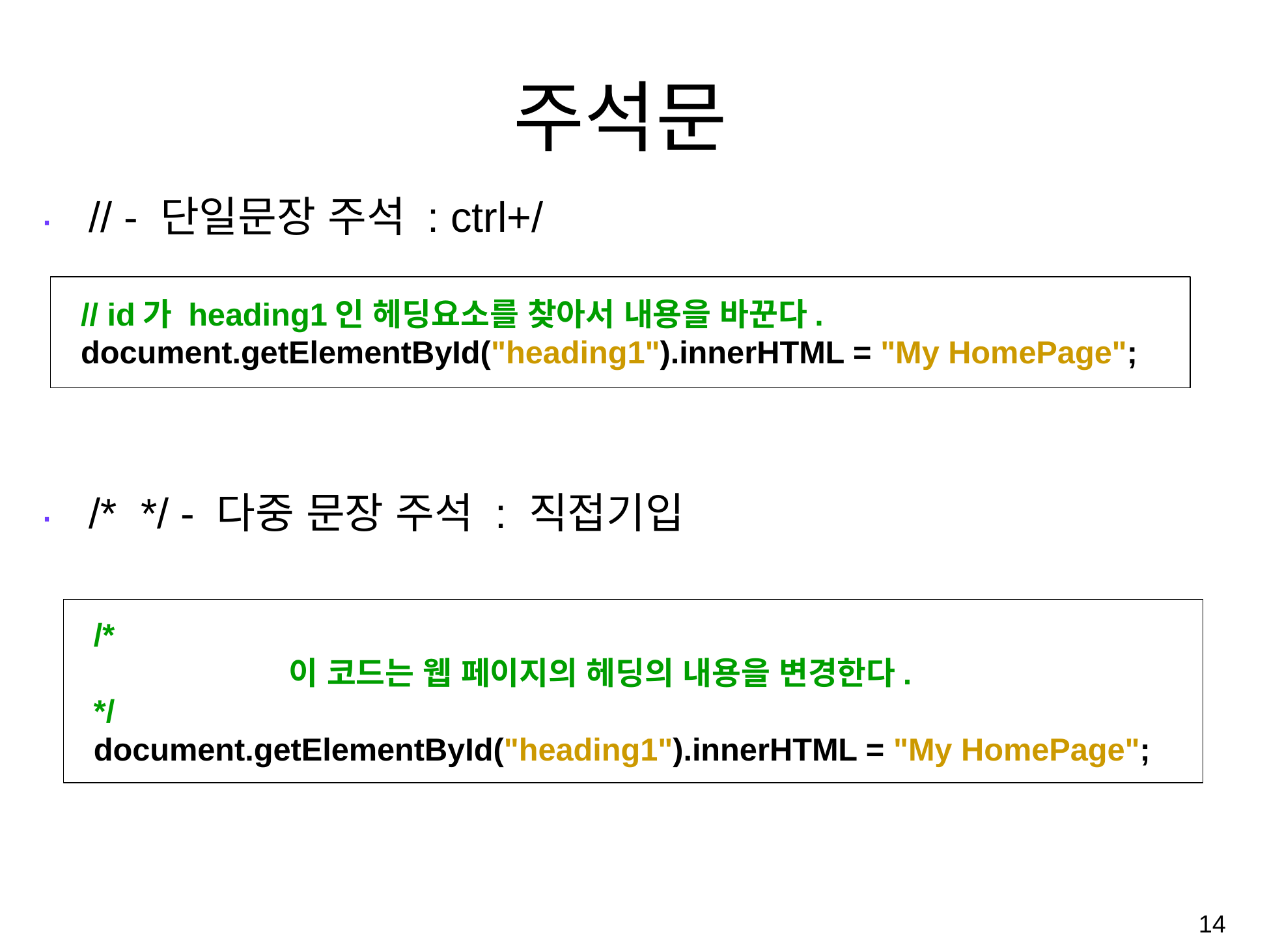

# 주석문
// - 단일문장 주석 : ctrl+/

/*  */ - 다중 문장 주석 : 직접기입
// id가 heading1인 헤딩요소를 찾아서 내용을 바꾼다.
document.getElementById("heading1").innerHTML = "My HomePage";
/*
		이 코드는 웹 페이지의 헤딩의 내용을 변경한다.
*/
document.getElementById("heading1").innerHTML = "My HomePage";
14